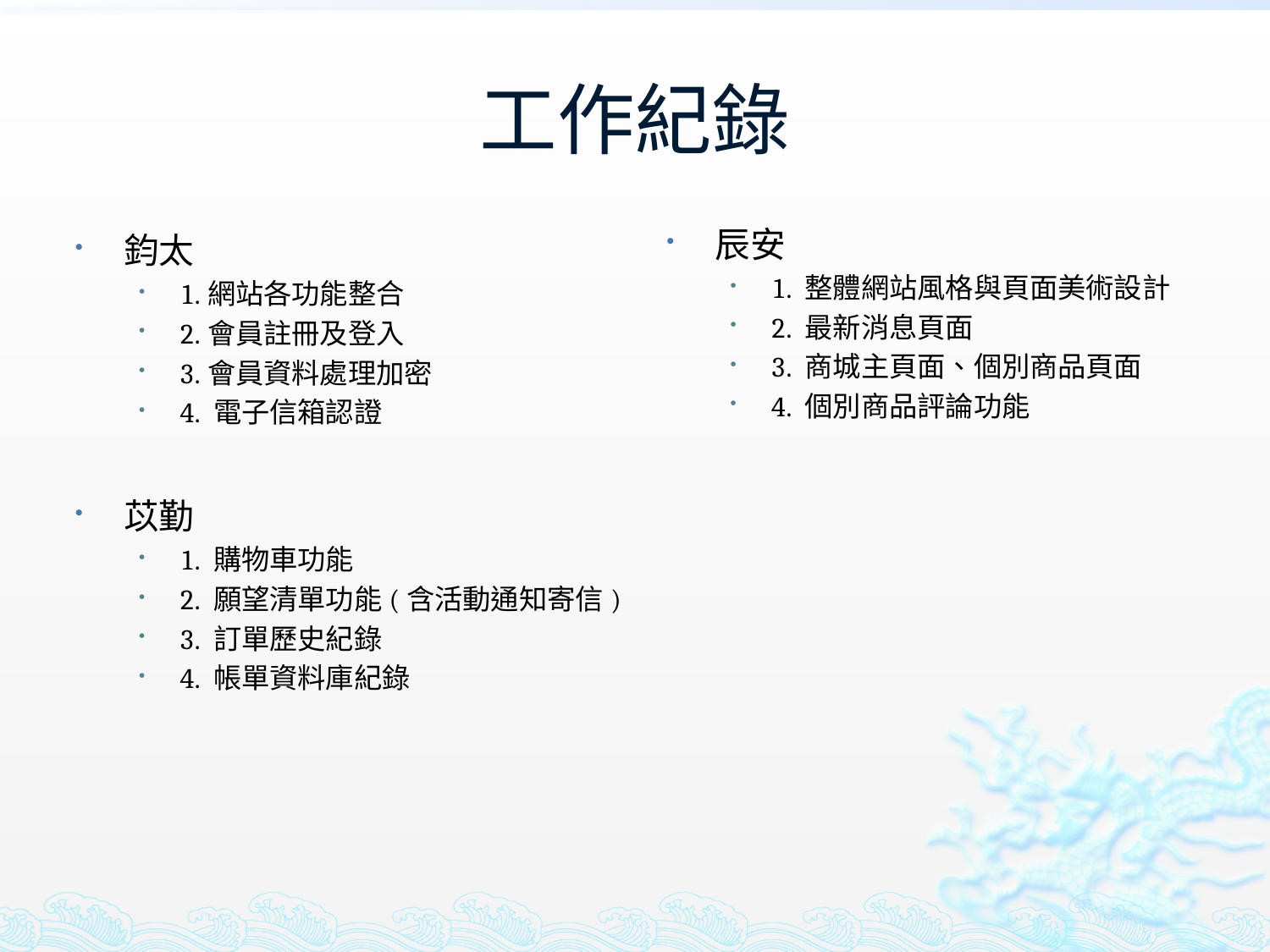

# 工作紀錄
辰安
1. 整體網站風格與頁面美術設計
2. 最新消息頁面
3. 商城主頁面、個別商品頁面
4. 個別商品評論功能

鈞太
1.網站各功能整合
2.會員註冊及登入
3.會員資料處理加密
4. 電子信箱認證

苡勤
1. 購物車功能
2. 願望清單功能(含活動通知寄信)
3. 訂單歷史紀錄
4. 帳單資料庫紀錄